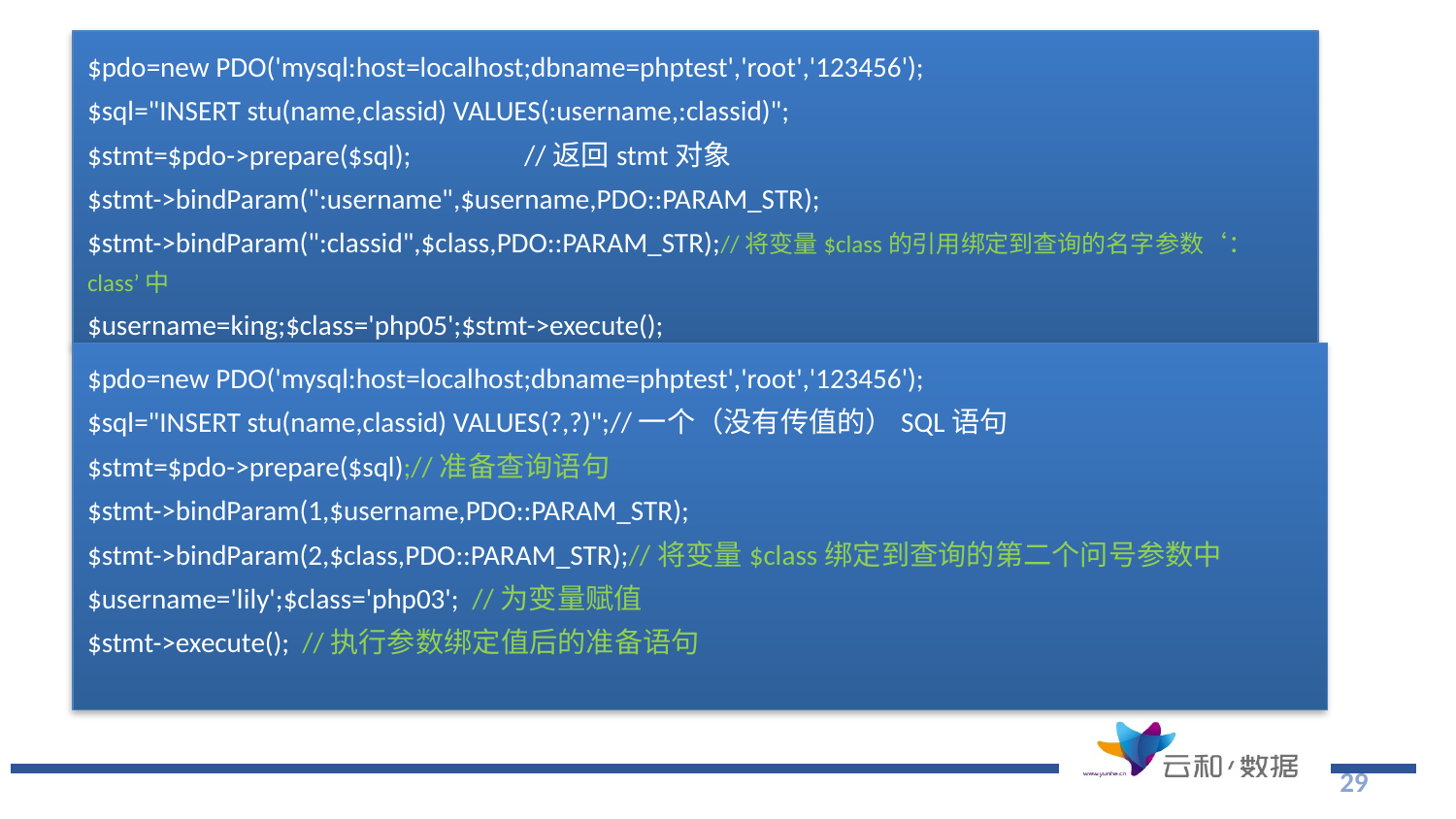

$pdo=new PDO('mysql:host=localhost;dbname=phptest','root','123456');
$sql="INSERT stu(name,classid) VALUES(:username,:classid)";
$stmt=$pdo->prepare($sql);	//返回stmt对象
$stmt->bindParam(":username",$username,PDO::PARAM_STR);
$stmt->bindParam(":classid",$class,PDO::PARAM_STR);//将变量$class的引用绑定到查询的名字参数‘：class’中
$username=king;$class='php05';$stmt->execute();
$pdo=new PDO('mysql:host=localhost;dbname=phptest','root','123456');
$sql="INSERT stu(name,classid) VALUES(?,?)";//一个（没有传值的）SQL语句
$stmt=$pdo->prepare($sql);//准备查询语句
$stmt->bindParam(1,$username,PDO::PARAM_STR);
$stmt->bindParam(2,$class,PDO::PARAM_STR);//将变量$class绑定到查询的第二个问号参数中
$username='lily';$class='php03';  //为变量赋值
$stmt->execute();  //执行参数绑定值后的准备语句

29